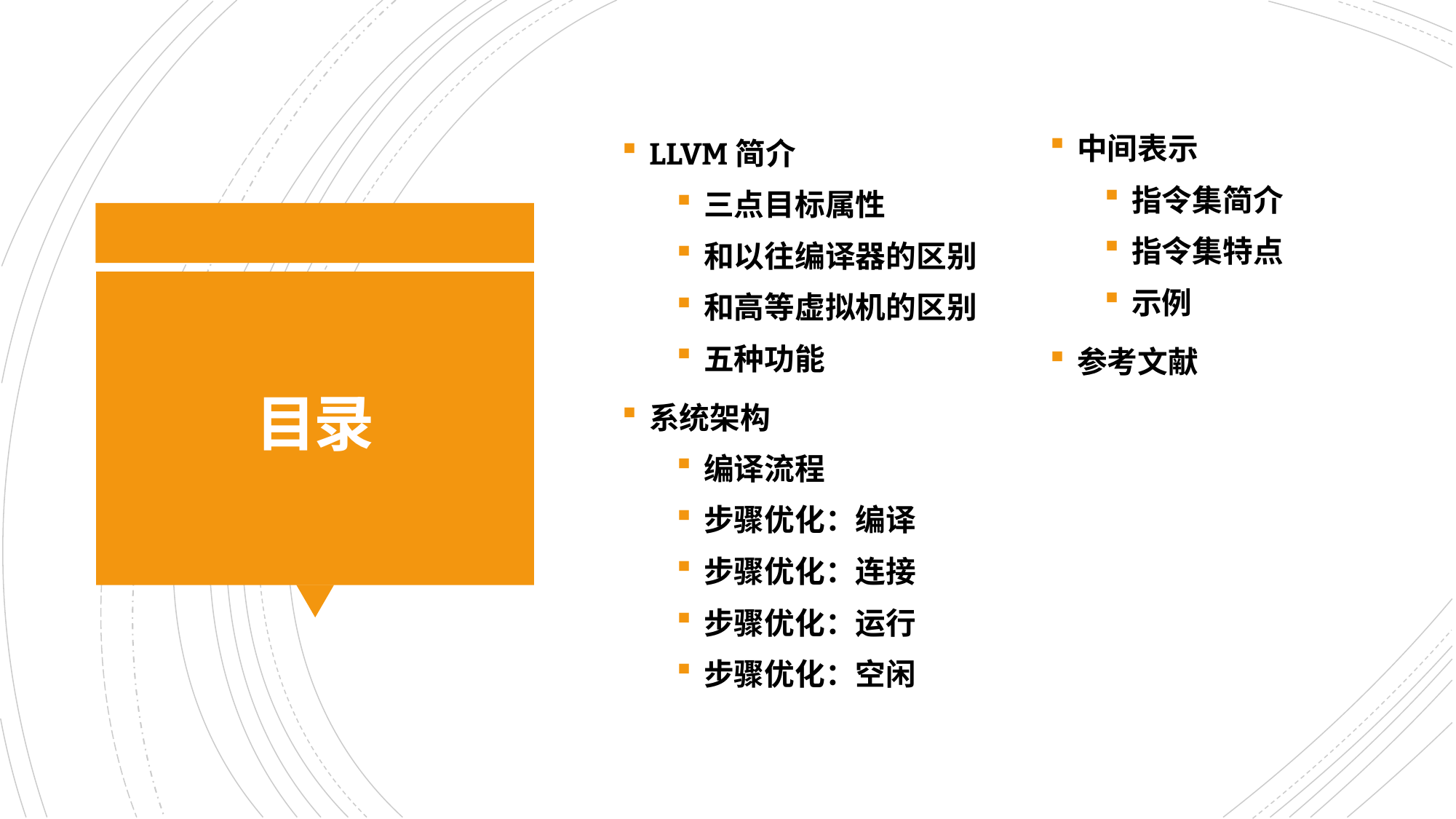

LLVM简介
三点目标属性
和以往编译器的区别
和高等虚拟机的区别
五种功能
系统架构
编译流程
步骤优化：编译
步骤优化：连接
步骤优化：运行
步骤优化：空闲
中间表示
指令集简介
指令集特点
示例
参考文献

# 目录